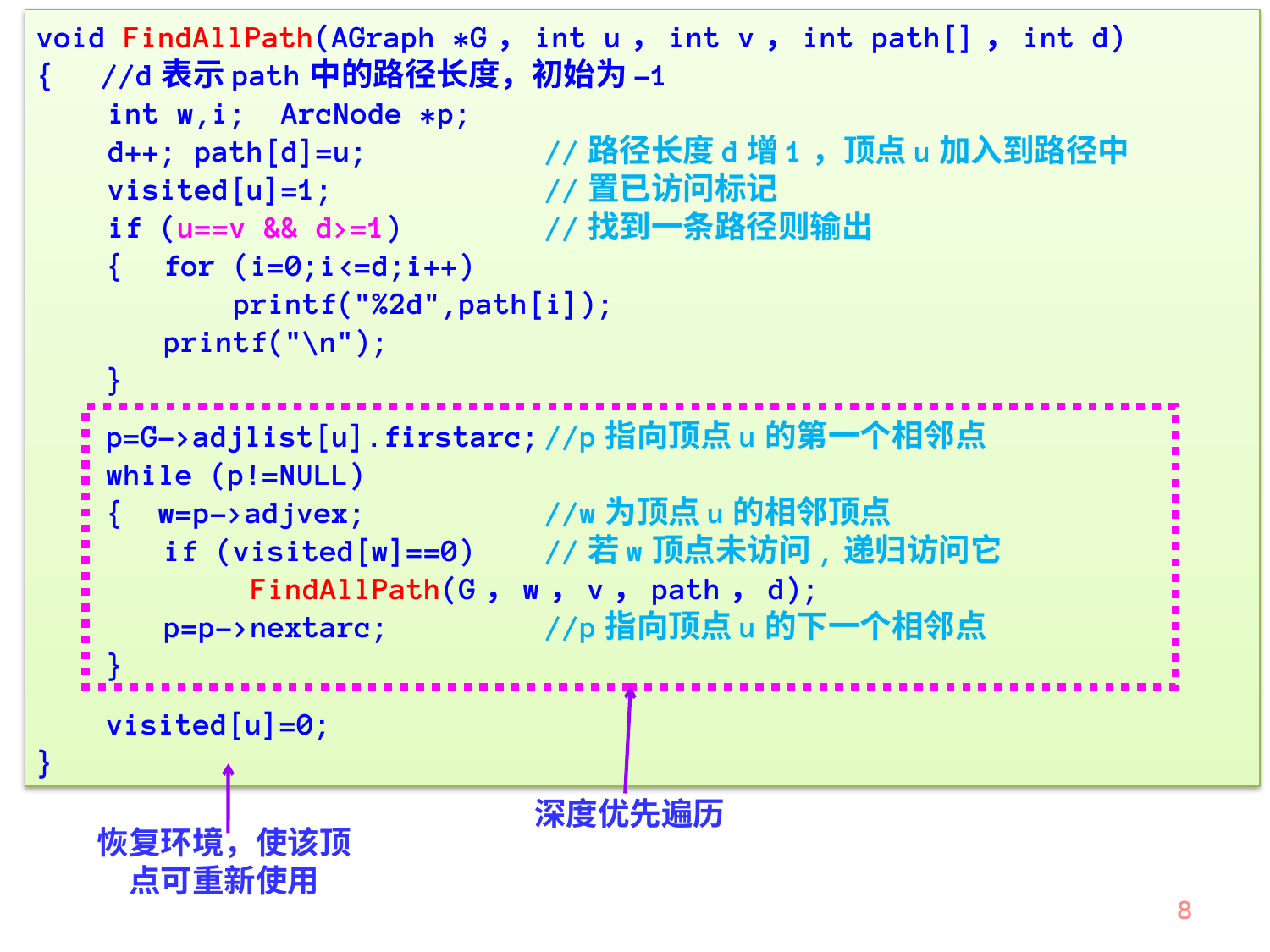

void FindAllPath(AGraph *G，int u，int v，int path[]，int d)
{　//d表示path中的路径长度，初始为-1
　　int w,i;  ArcNode *p;
　　d++; path[d]=u;		//路径长度d增1，顶点u加入到路径中
　　visited[u]=1;		//置已访问标记
　　if (u==v && d>=1)		//找到一条路径则输出
    {	for (i=0;i<=d;i++)
	    printf("%2d",path[i]);
	printf("\n");
    }
    p=G->adjlist[u].firstarc;	//p指向顶点u的第一个相邻点
    while (p!=NULL)
    {  w=p->adjvex;		//w为顶点u的相邻顶点
	if (visited[w]==0)	//若w顶点未访问,递归访问它
	     FindAllPath(G，w，v，path，d);
	p=p->nextarc;		//p指向顶点u的下一个相邻点
    }
    visited[u]=0;
}

深度优先遍历
恢复环境，使该顶点可重新使用
8